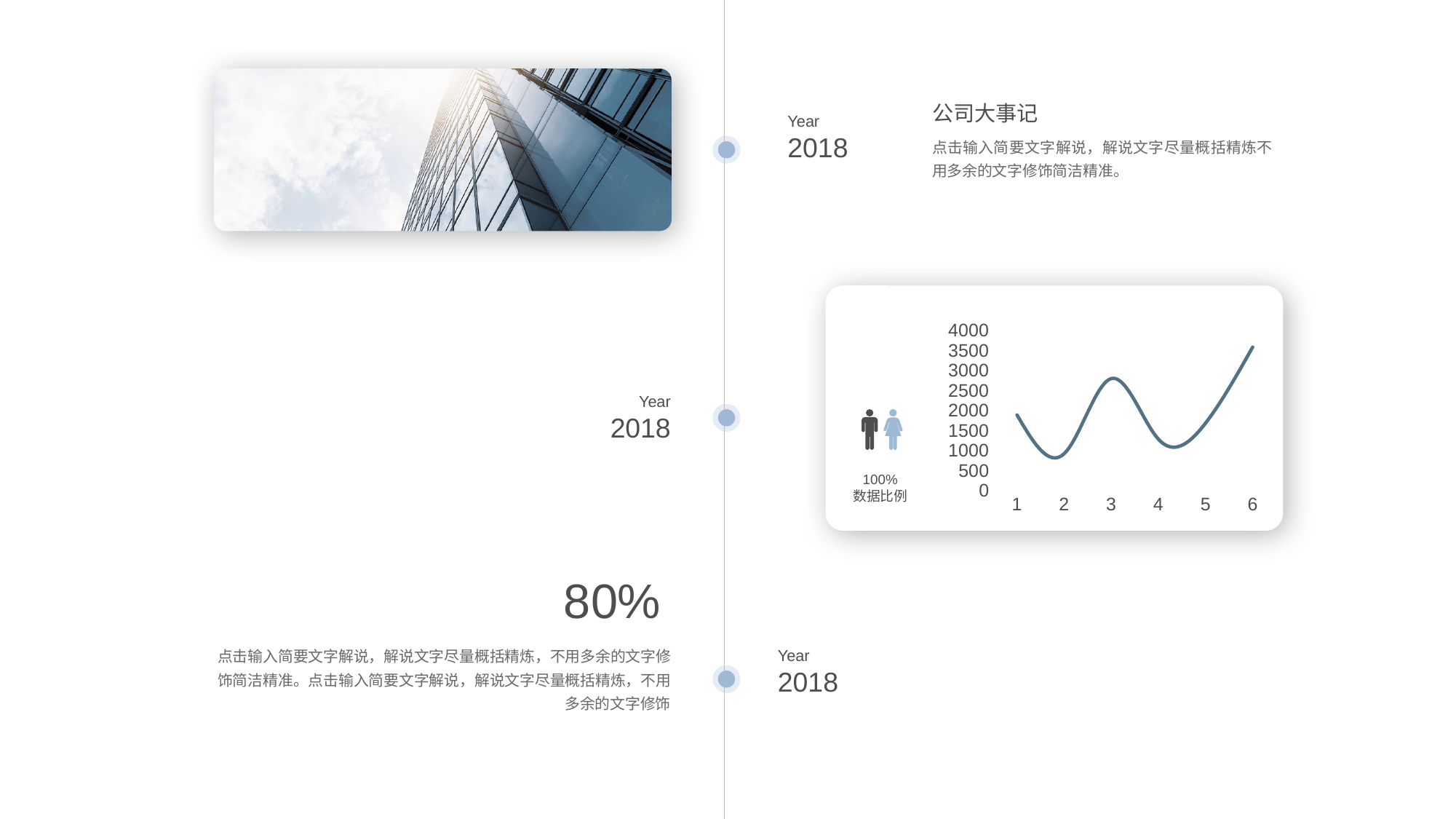

公司大事记
Year
2018
点击输入简要文字解说，解说文字尽量概括精炼不用多余的文字修饰简洁精准。

### Chart

| Category | 系列 1 |
|---|---|
| 1 | 1895.0 |
| 2 | 926.0 |
| 3 | 2805.0 |
| 4 | 1290.0 |
| 5 | 1690.0 |
| 6 | 3590.0 |

100%
数据比例
Year
2018

80%
点击输入简要文字解说，解说文字尽量概括精炼，不用多余的文字修饰简洁精准。点击输入简要文字解说，解说文字尽量概括精炼，不用多余的文字修饰
Year
2018